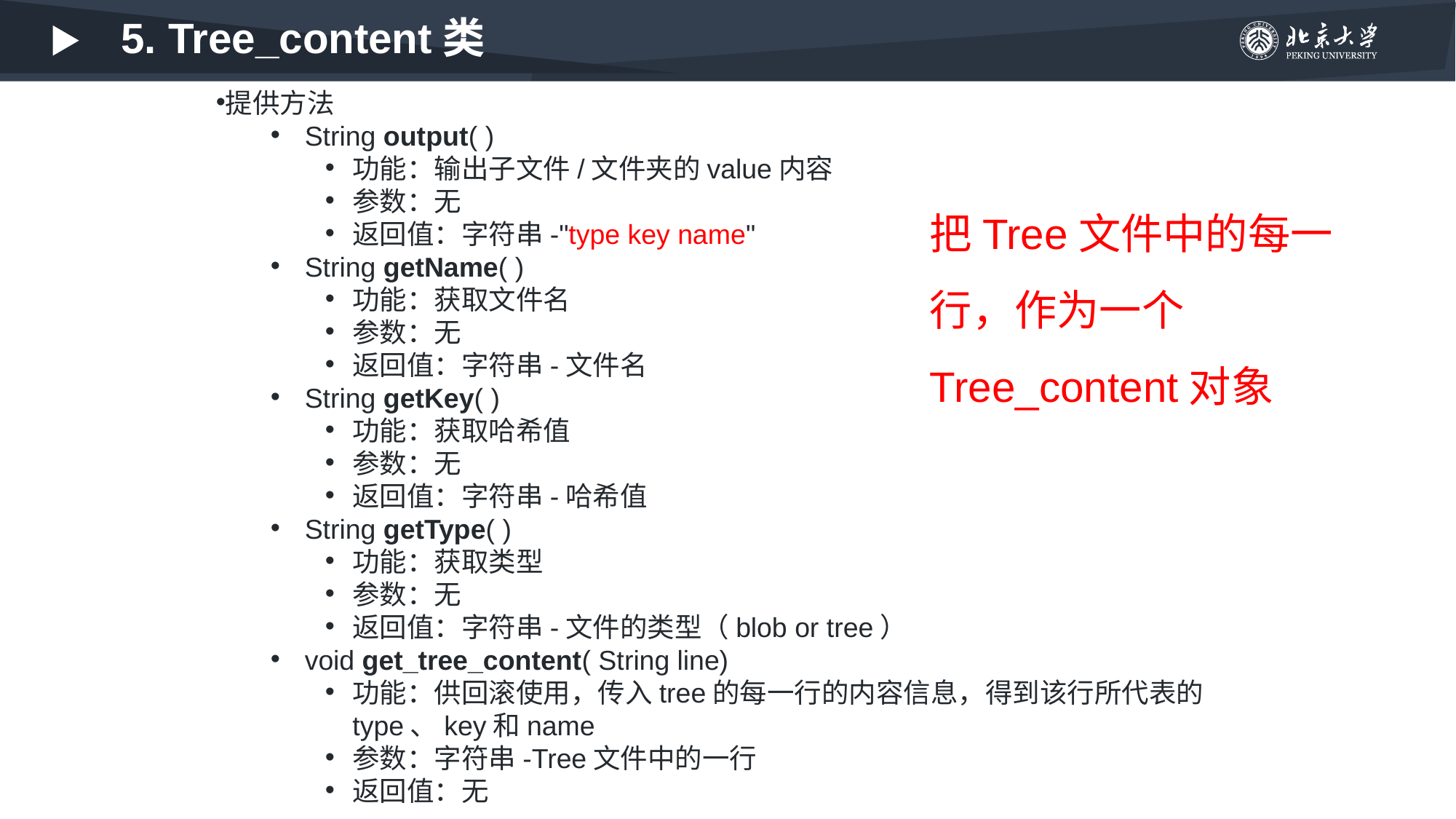

5. Tree_content类
提供方法
String output( )
功能：输出子文件/文件夹的value内容
参数：无
返回值：字符串-"type key name"
String getName( )
功能：获取文件名
参数：无
返回值：字符串-文件名
String getKey( )
功能：获取哈希值
参数：无
返回值：字符串-哈希值
String getType( )
功能：获取类型
参数：无
返回值：字符串-文件的类型（blob or tree）
void get_tree_content( String line)
功能：供回滚使用，传入tree的每一行的内容信息，得到该行所代表的type、key和name
参数：字符串-Tree文件中的一行
返回值：无
把Tree文件中的每一行，作为一个Tree_content对象